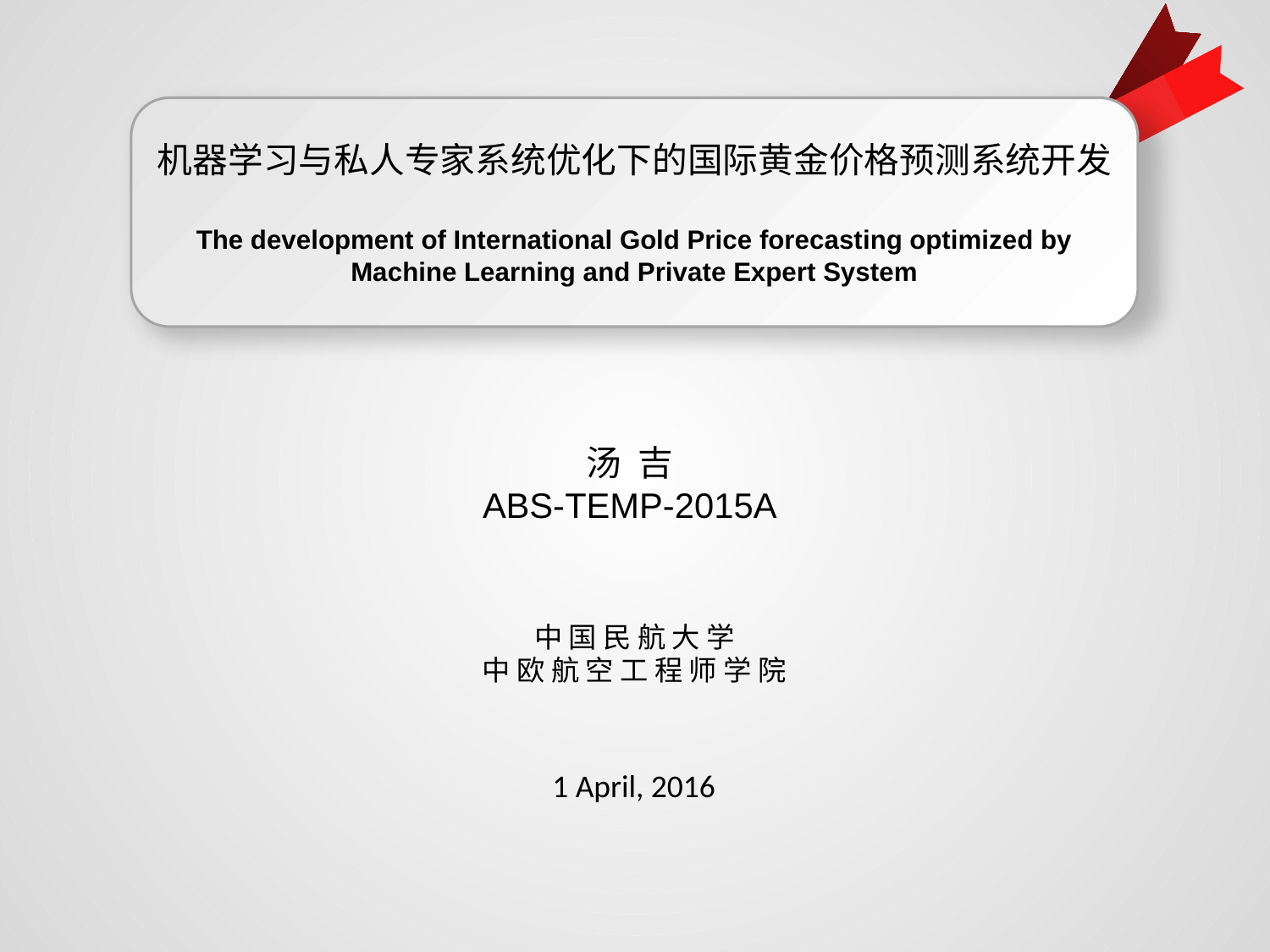

机器学习与私人专家系统优化下的国际黄金价格预测系统开发

The development of International Gold Price forecasting optimized by Machine Learning and Private Expert System
汤  吉
ABS-TEMP-2015A

中 国 民 航 大 学
中 欧 航 空 工 程 师 学 院
1 April, 2016